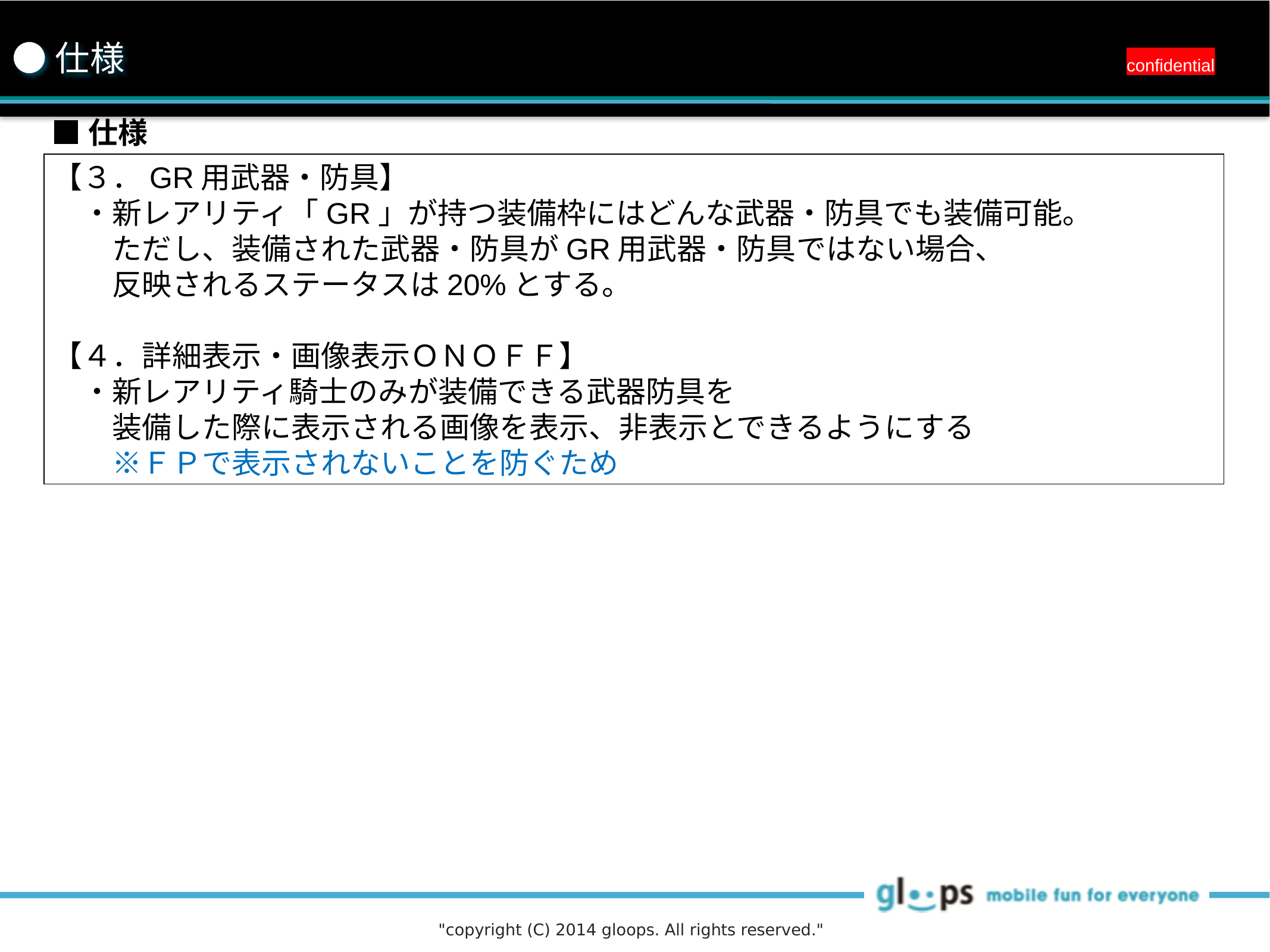

●仕様
confidential
■仕様
【３．GR用武器・防具】
　・新レアリティ「GR」が持つ装備枠にはどんな武器・防具でも装備可能。
　　ただし、装備された武器・防具がGR用武器・防具ではない場合、
　　反映されるステータスは20%とする。

【４．詳細表示・画像表示ＯＮＯＦＦ】
　・新レアリティ騎士のみが装備できる武器防具を
　　装備した際に表示される画像を表示、非表示とできるようにする
　　※ＦＰで表示されないことを防ぐため